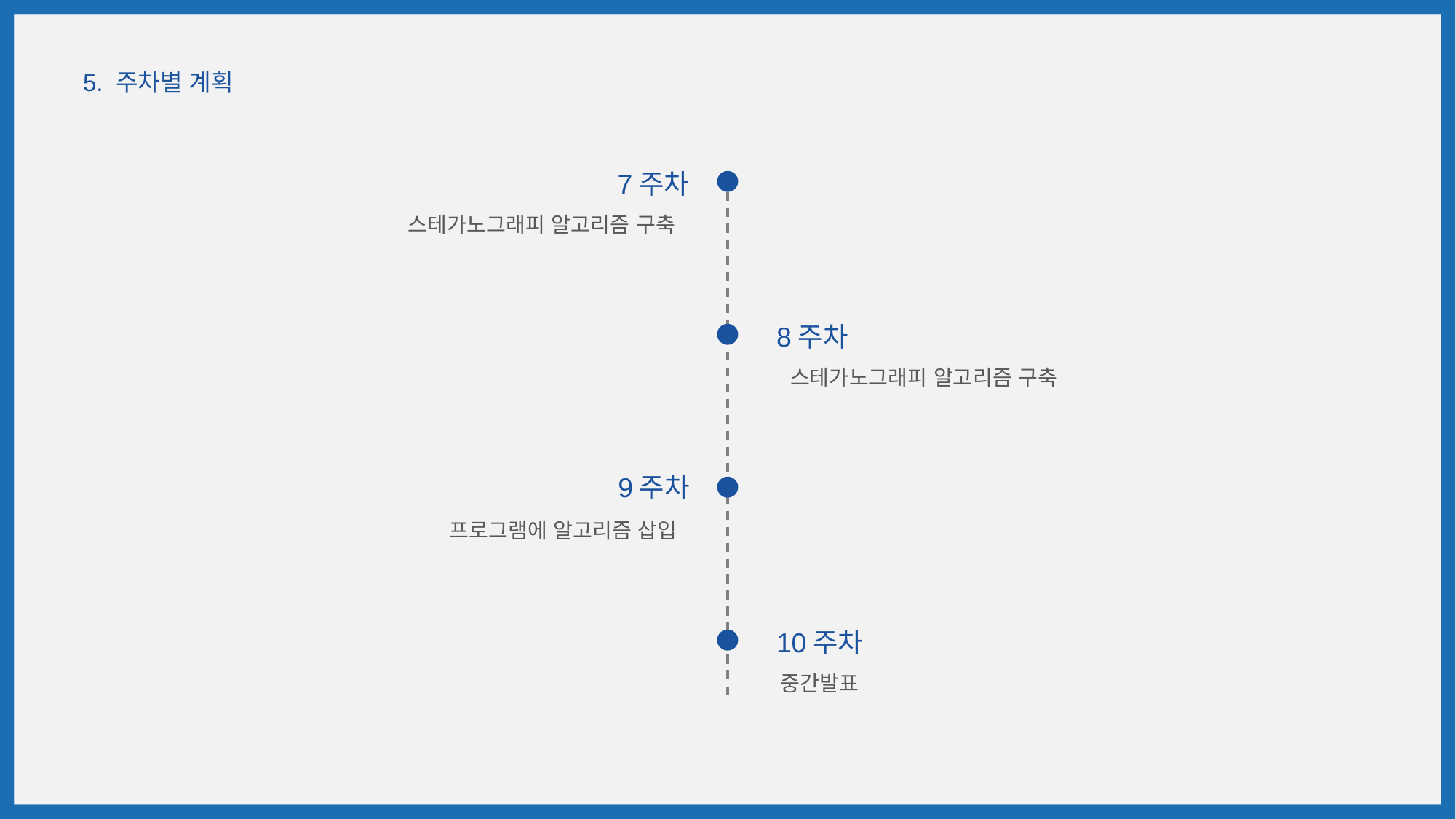

5. 주차별 계획
7주차
스테가노그래피 알고리즘 구축

8주차
스테가노그래피 알고리즘 구축

9주차
프로그램에 알고리즘 삽입

10주차
중간발표